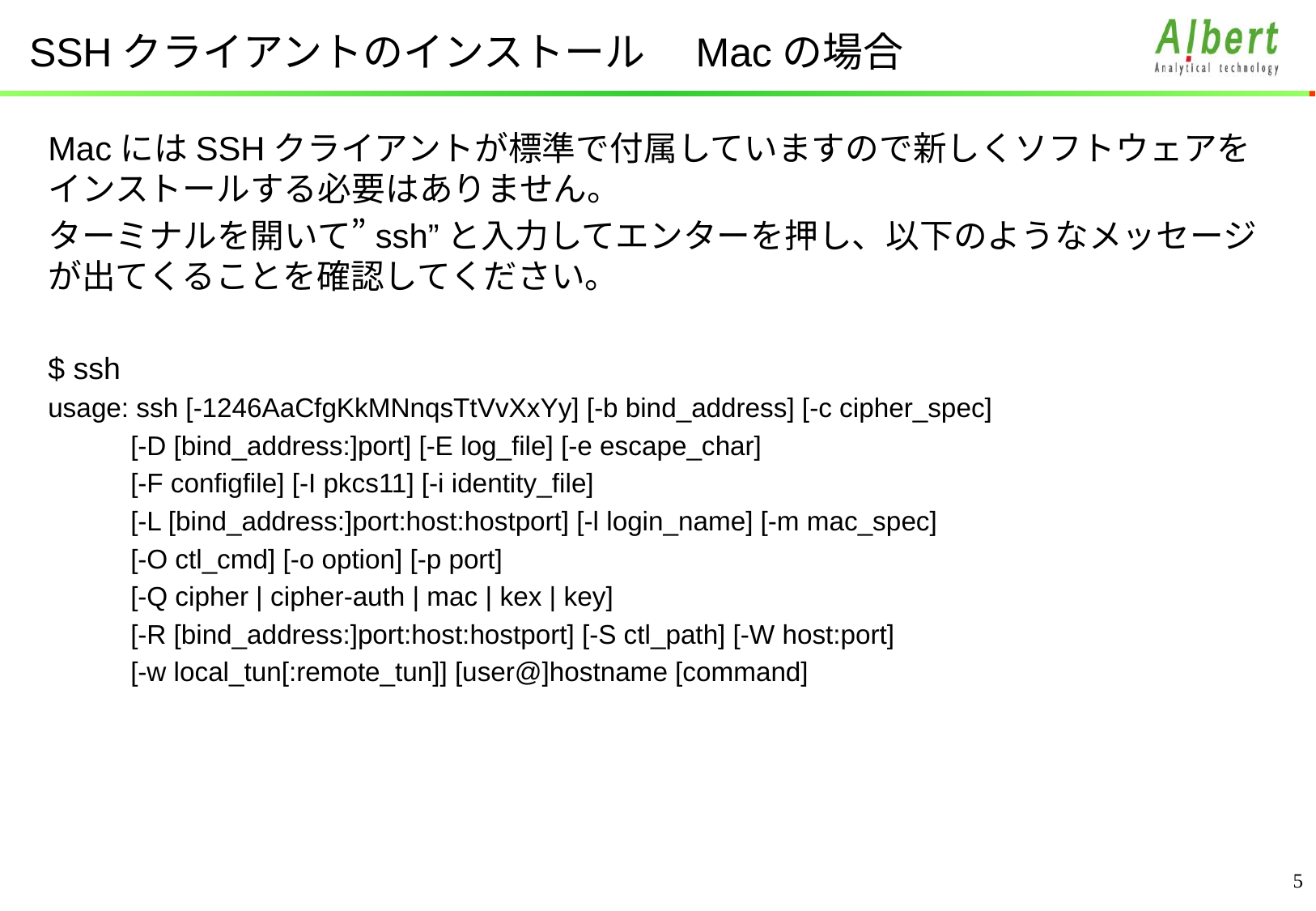

# SSHクライアントのインストール　Macの場合
MacにはSSHクライアントが標準で付属していますので新しくソフトウェアをインストールする必要はありません。
ターミナルを開いて”ssh”と入力してエンターを押し、以下のようなメッセージが出てくることを確認してください。

$ ssh
usage: ssh [-1246AaCfgKkMNnqsTtVvXxYy] [-b bind_address] [-c cipher_spec]
           [-D [bind_address:]port] [-E log_file] [-e escape_char]
           [-F configfile] [-I pkcs11] [-i identity_file]
           [-L [bind_address:]port:host:hostport] [-l login_name] [-m mac_spec]
           [-O ctl_cmd] [-o option] [-p port]
           [-Q cipher | cipher-auth | mac | kex | key]
           [-R [bind_address:]port:host:hostport] [-S ctl_path] [-W host:port]
           [-w local_tun[:remote_tun]] [user@]hostname [command]

5